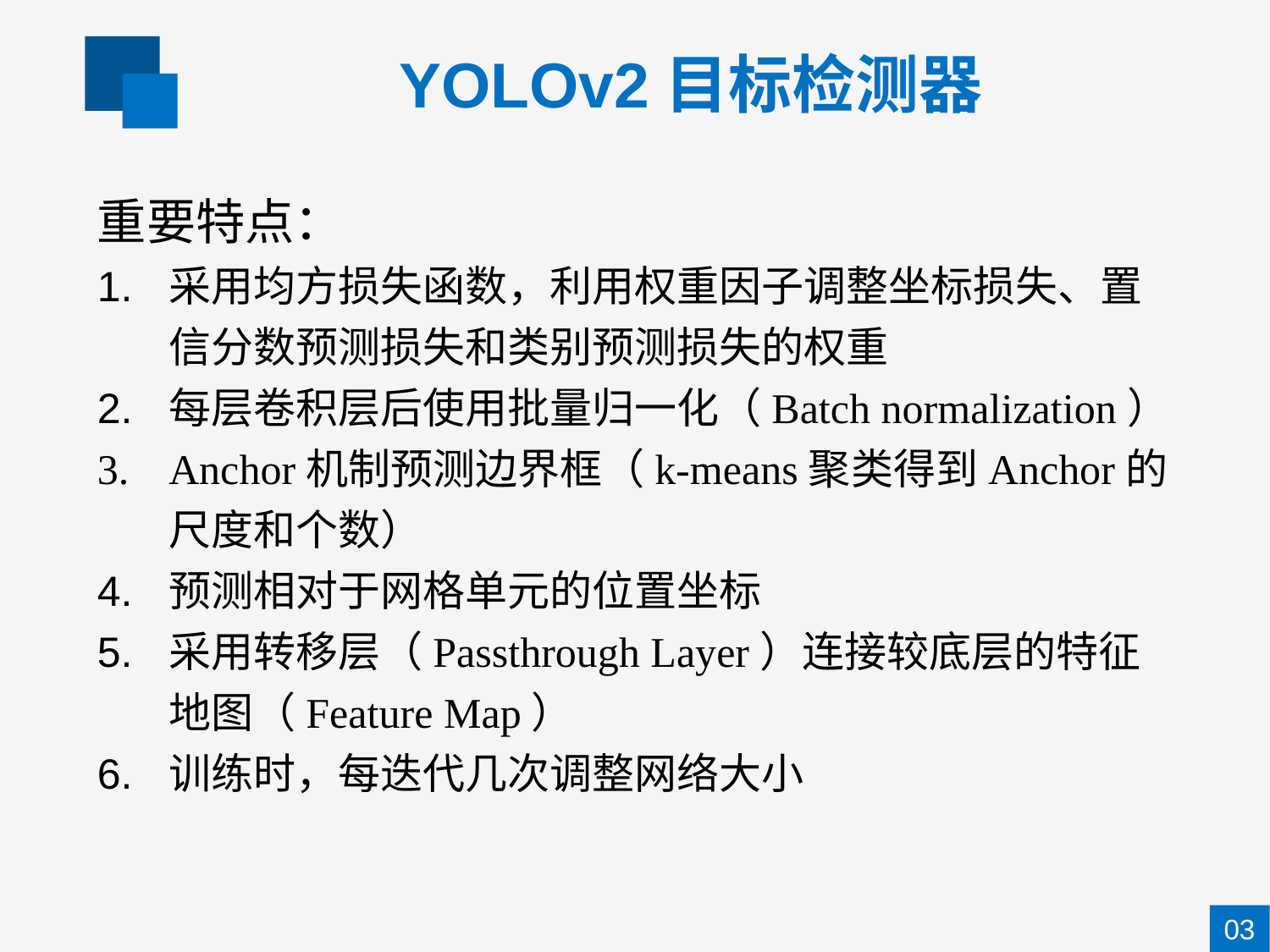

YOLOv2目标检测器
重要特点：
采用均方损失函数，利用权重因子调整坐标损失、置信分数预测损失和类别预测损失的权重
每层卷积层后使用批量归一化（Batch normalization）
Anchor机制预测边界框（k-means聚类得到Anchor的尺度和个数）
预测相对于网格单元的位置坐标
采用转移层（Passthrough Layer）连接较底层的特征地图（Feature Map）
训练时，每迭代几次调整网络大小

03